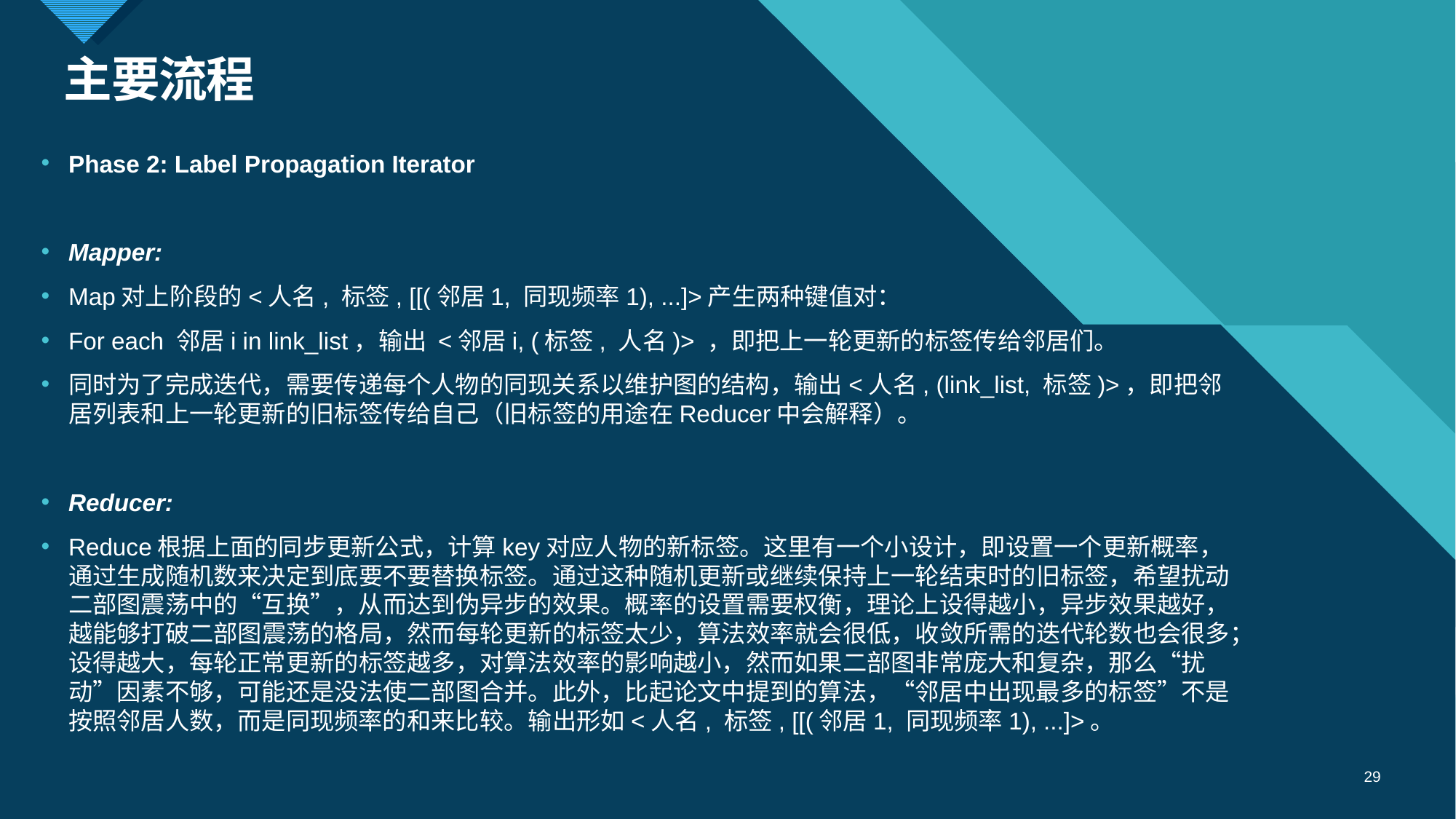

# 主要流程
Phase 2: Label Propagation Iterator

Mapper:
Map对上阶段的<人名, 标签, [[(邻居1, 同现频率1), ...]>产生两种键值对：
For each 邻居i in link_list，输出 <邻居i, (标签, 人名)> ，即把上一轮更新的标签传给邻居们。
同时为了完成迭代，需要传递每个人物的同现关系以维护图的结构，输出<人名, (link_list, 标签)>，即把邻居列表和上一轮更新的旧标签传给自己（旧标签的用途在Reducer中会解释）。

Reducer:
Reduce根据上面的同步更新公式，计算key对应人物的新标签。这里有一个小设计，即设置一个更新概率，通过生成随机数来决定到底要不要替换标签。通过这种随机更新或继续保持上一轮结束时的旧标签，希望扰动二部图震荡中的“互换”，从而达到伪异步的效果。概率的设置需要权衡，理论上设得越小，异步效果越好，越能够打破二部图震荡的格局，然而每轮更新的标签太少，算法效率就会很低，收敛所需的迭代轮数也会很多；设得越大，每轮正常更新的标签越多，对算法效率的影响越小，然而如果二部图非常庞大和复杂，那么“扰动”因素不够，可能还是没法使二部图合并。此外，比起论文中提到的算法，“邻居中出现最多的标签”不是按照邻居人数，而是同现频率的和来比较。输出形如<人名, 标签, [[(邻居1, 同现频率1), ...]>。

29